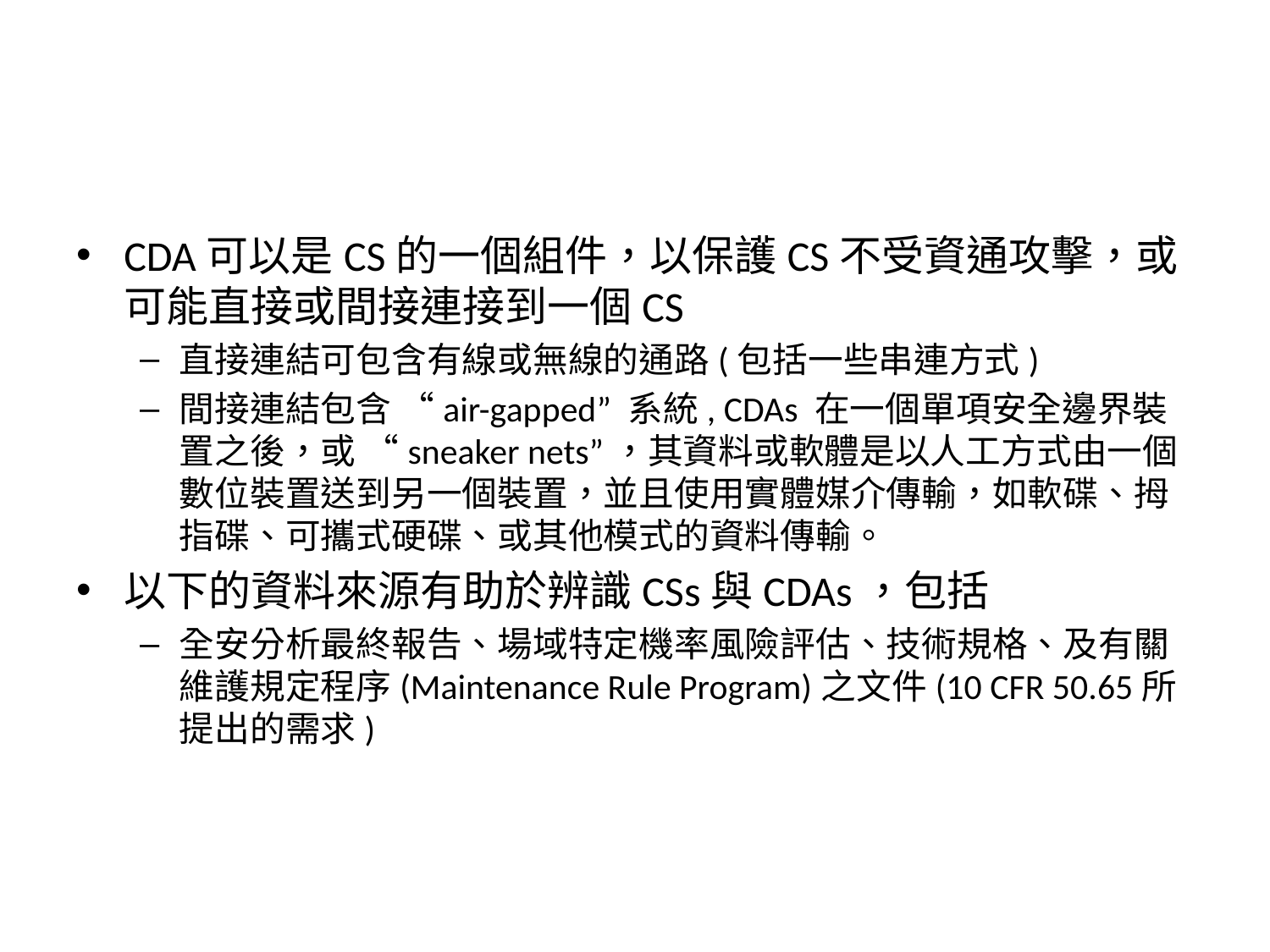

#
CDA可以是CS的一個組件，以保護CS不受資通攻擊，或可能直接或間接連接到一個CS
直接連結可包含有線或無線的通路(包括一些串連方式)
間接連結包含 “air-gapped” 系統, CDAs 在一個單項安全邊界裝置之後，或 “sneaker nets”，其資料或軟體是以人工方式由一個數位裝置送到另一個裝置，並且使用實體媒介傳輸，如軟碟、拇指碟、可攜式硬碟、或其他模式的資料傳輸。
以下的資料來源有助於辨識CSs與CDAs，包括
全安分析最終報告、場域特定機率風險評估、技術規格、及有關維護規定程序(Maintenance Rule Program)之文件(10 CFR 50.65所提出的需求)